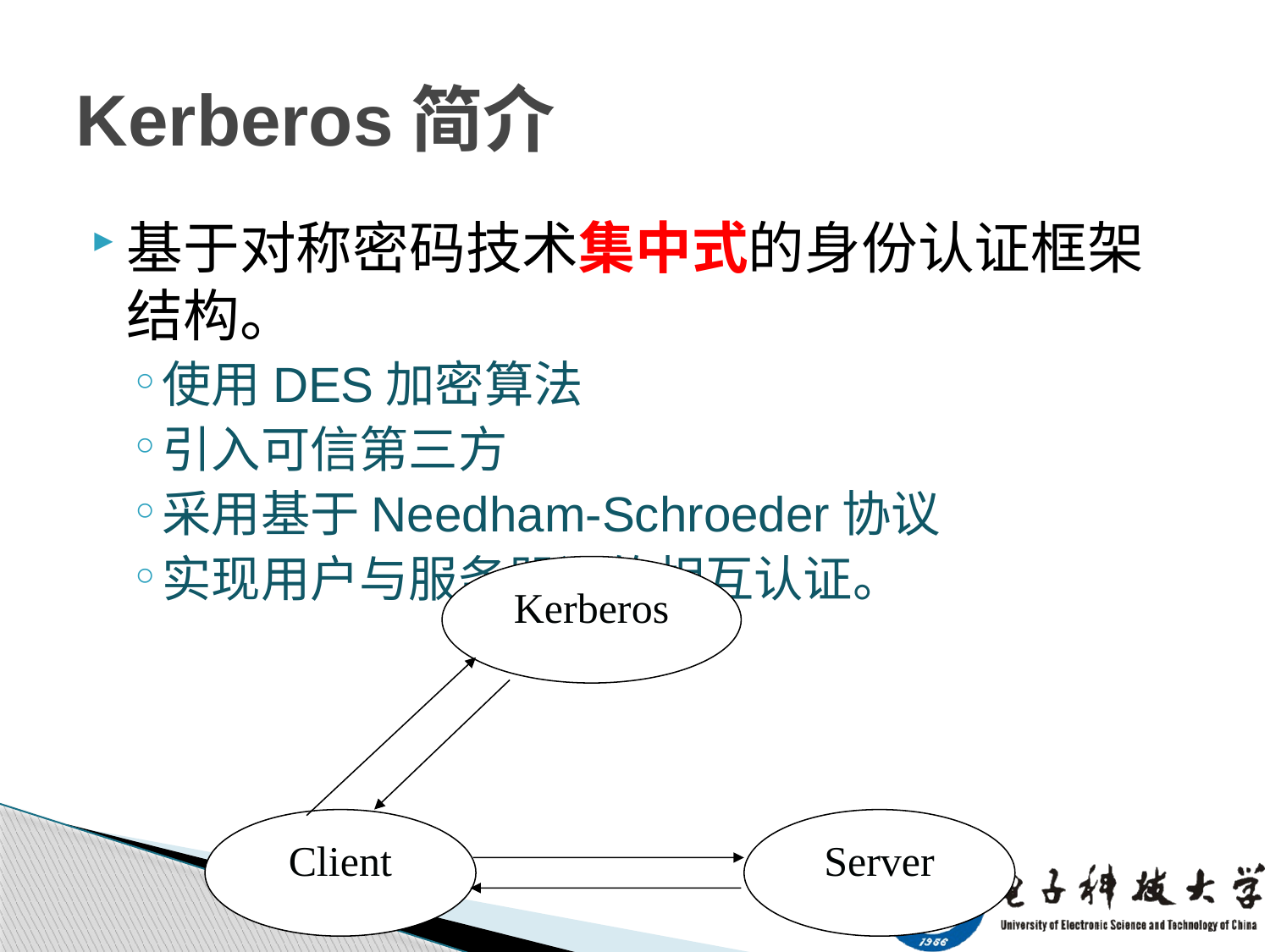

# Kerberos简介
基于对称密码技术集中式的身份认证框架结构。
使用DES加密算法
引入可信第三方
采用基于Needham-Schroeder协议
实现用户与服务器间的相互认证。

Kerberos

Client
Server